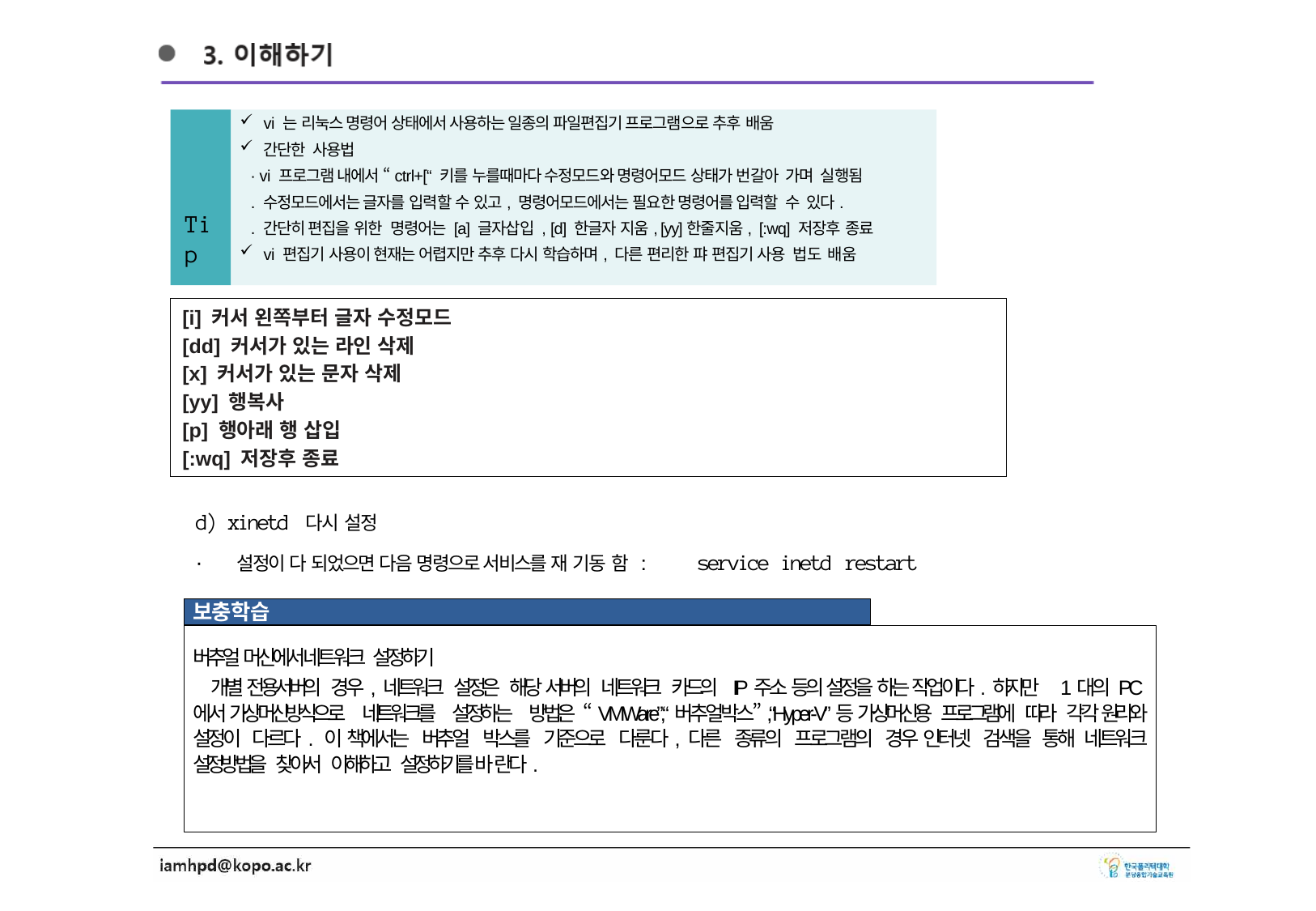

vi 는 리눅스 명령어 상태에서 사용하는 일종의 파일편집기 프로그램으로 추후 배움
간단한 사용법
∙ vi 프로그램 내에서 “ctrl+[“ 키를 누를때마다 수정모드와 명령어모드 상태가 번갈아  가며 실행됨
. 수정모드에서는 글자를 입력할 수 있고, 명령어모드에서는 필요한 명령어를 입력할  수 있다.
. 간단히 편집을 위한 명령어는 [a] 글자삽입 , [d] 한글자 지움, [yy]한줄지움,  [:wq] 저장후 종료
vi 편집기 사용이 현재는 어렵지만 추후 다시 학습하며, 다른 편리한 퍄 편집기 사용  법도 배움

Tip
[i] 커서 왼쪽부터 글자 수정모드
[dd] 커서가 있는 라인 삭제
[x] 커서가 있는 문자 삭제
[yy] 행복사
[p] 행아래 행 삽입
[:wq] 저장후 종료
d) xinetd 다시 설정
∙ 설정이 다 되었으면 다음 명령으로 서비스를 재 기동 함 :	service inetd restart
보충학습

버추얼 머신에서 네트워크 설정하기
개별 전용서버의 경우, 네트워크 설정은 해당 서버의 네트워크 카드의 IP주소 등의 설정을  하는 작업이다. 하지만 1대의 PC에서 가상머신방식으로 네트워크를 설정하는 방법은  “VMWare”,“버추얼박스”,“Hyper-V”등 가상머신용 프로그램에 따라 각각 원리와 설정이 다르다.  이 책에서는 버추얼 박스를 기준으로 다룬다, 다른 종류의 프로그램의 경우 인터넷 검색을  통해 네트워크 설정방법을 찾아서 이해하고 설정하기를     바란다.